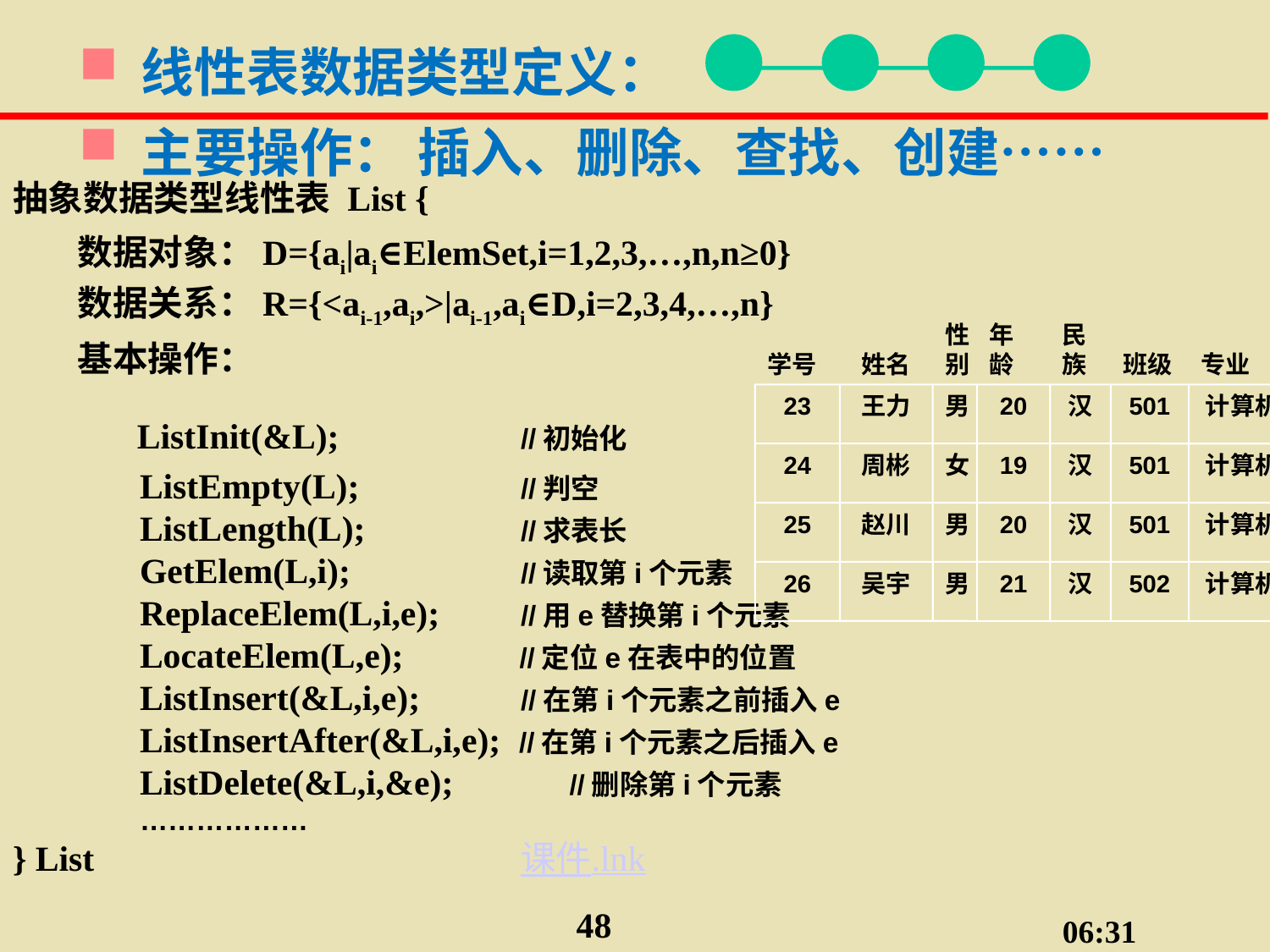

线性表数据类型定义：
主要操作： 插入、删除、查找、创建……

抽象数据类型线性表 List {
       数据对象：D={ai|ai∈ElemSet,i=1,2,3,…,n,n≥0}
       数据关系：R={<ai-1,ai,>|ai-1,ai∈D,i=2,3,4,…,n}
       基本操作：
             ListInit(&L); 		//初始化
 	ListEmpty(L);		//判空
	ListLength(L);         	//求表长
           	GetElem(L,i);		//读取第i个元素
	ReplaceElem(L,i,e);	//用e替换第i个元素
          	LocateElem(L,e);             //定位e在表中的位置
	ListInsert(&L,i,e);	//在第i个元素之前插入e
 	ListInsertAfter(&L,i,e);  //在第i个元素之后插入e
           	ListDelete(&L,i,&e);             //删除第i个元素
	………………
} List				课件.lnk
学号
姓名
性别
年龄
民族
班级
专业

23

王力

男

20

汉

501

计算机

24

周彬
女
19
汉
501
计算机
25

赵川
男
20
汉
501
计算机
26

吴宇
男
21
汉
502
计算机